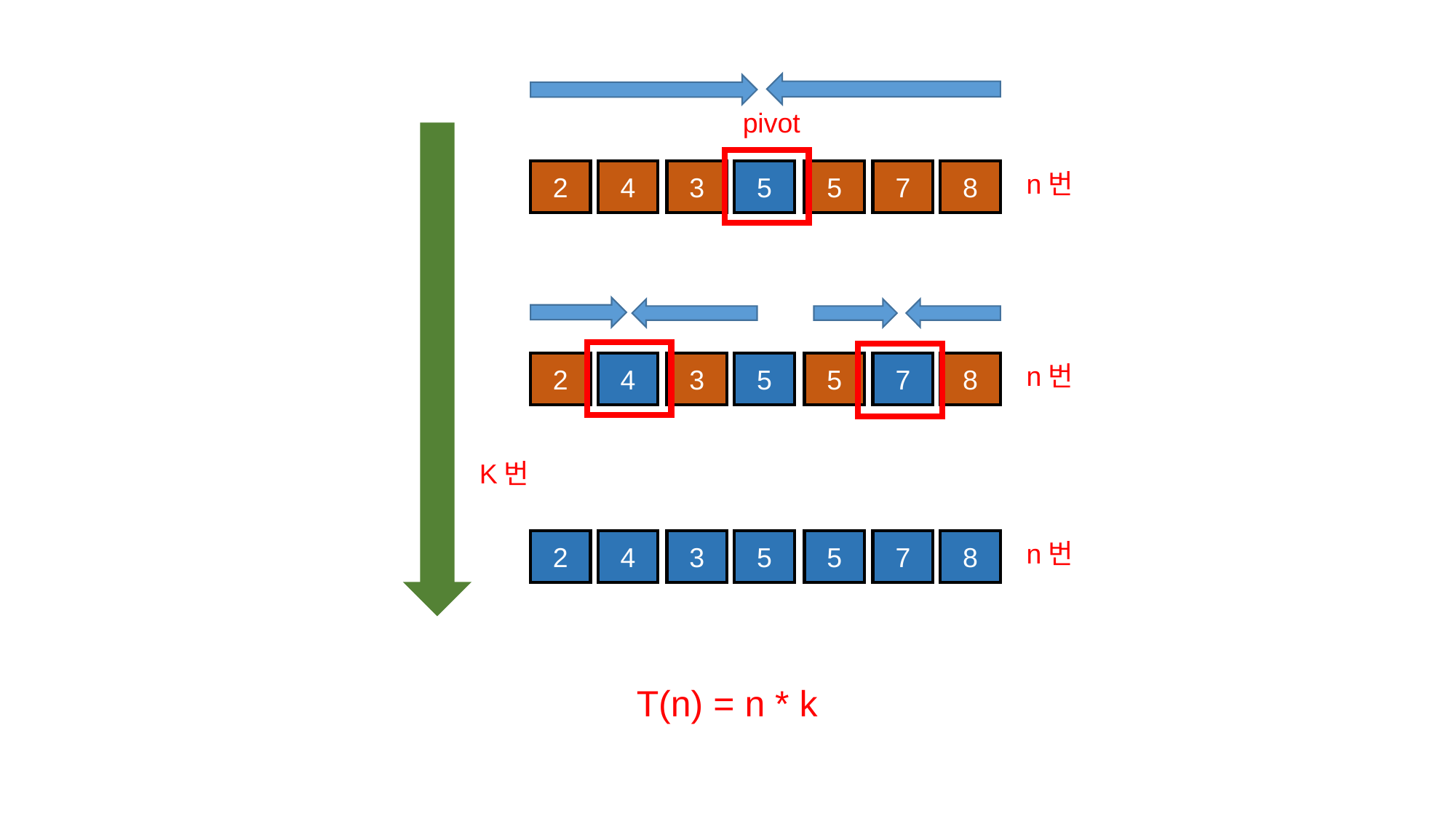

pivot

2
4
3
5
5
7
8
n번

2
4
3
5
5
7
8
n번
K번
2
4
3
5
5
7
8
n번
T(n) = n * k